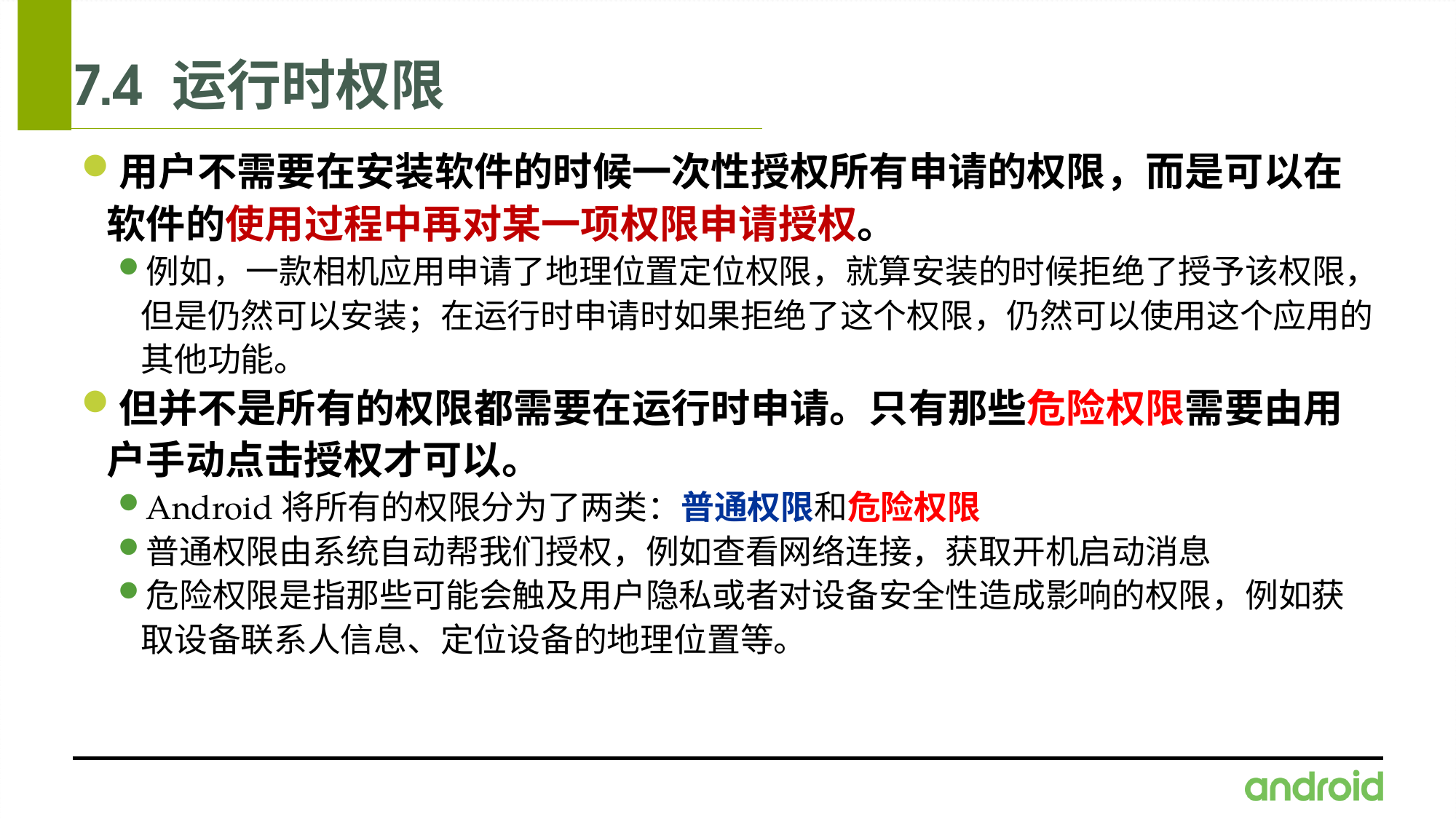

# 7.4 运行时权限
用户不需要在安装软件的时候一次性授权所有申请的权限，而是可以在软件的使用过程中再对某一项权限申请授权。
例如，一款相机应用申请了地理位置定位权限，就算安装的时候拒绝了授予该权限，但是仍然可以安装；在运行时申请时如果拒绝了这个权限，仍然可以使用这个应用的其他功能。
但并不是所有的权限都需要在运行时申请。只有那些危险权限需要由用户手动点击授权才可以。
Android将所有的权限分为了两类：普通权限和危险权限
普通权限由系统自动帮我们授权，例如查看网络连接，获取开机启动消息
危险权限是指那些可能会触及用户隐私或者对设备安全性造成影响的权限，例如获取设备联系人信息、定位设备的地理位置等。